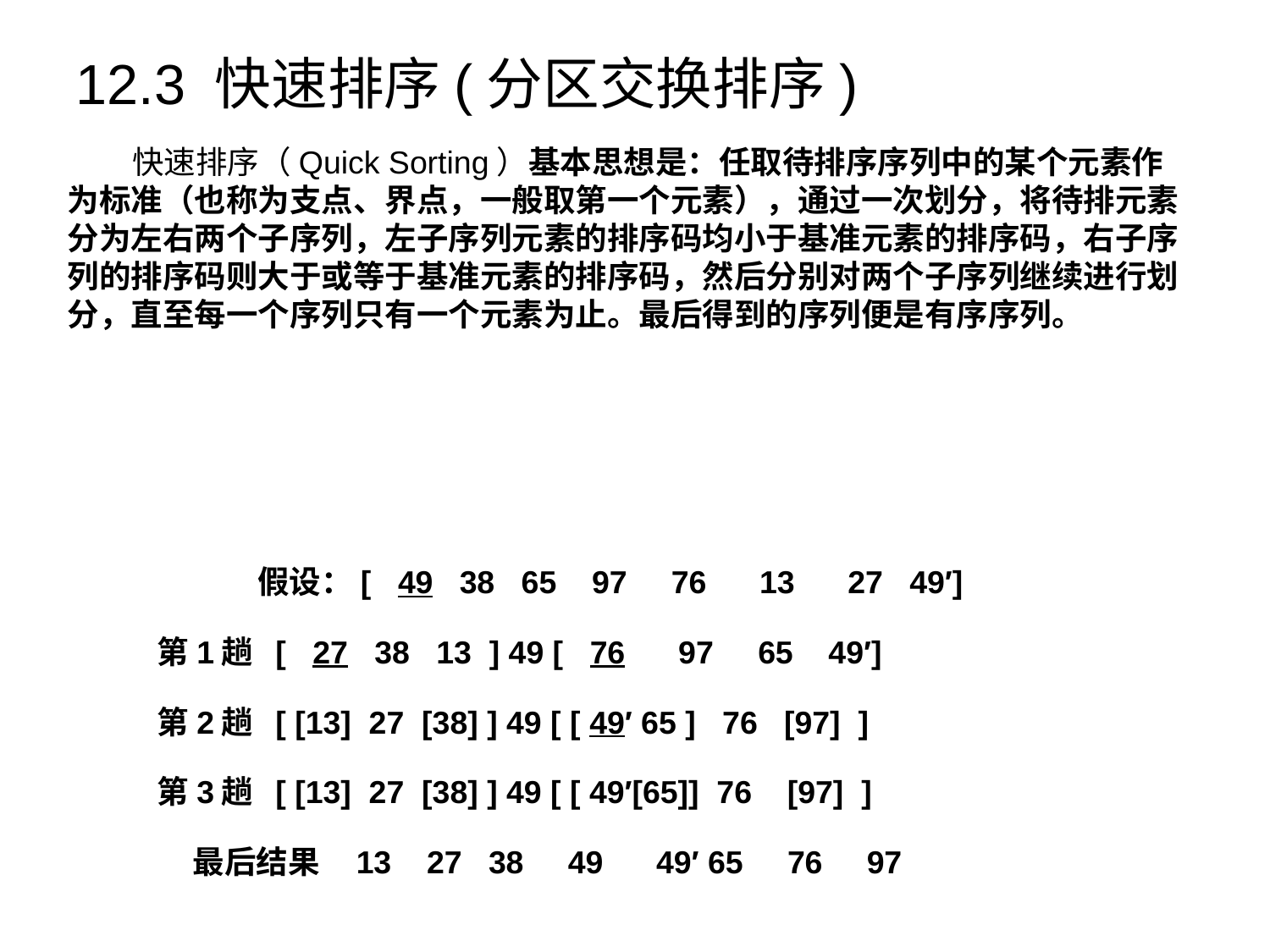

12.3 快速排序(分区交换排序)
        快速排序（Quick Sorting）基本思想是：任取待排序序列中的某个元素作为标准（也称为支点、界点，一般取第一个元素），通过一次划分，将待排元素分为左右两个子序列，左子序列元素的排序码均小于基准元素的排序码，右子序列的排序码则大于或等于基准元素的排序码，然后分别对两个子序列继续进行划分，直至每一个序列只有一个元素为止。最后得到的序列便是有序序列。
假设：[   49   38   65    97     76      13      27   49′]
第1趟  [   27   38   13  ] 49 [   76      97     65    49′]
第2趟  [ [13]  27  [38] ] 49 [ [ 49′ 65 ]   76   [97]  ]
第3趟  [ [13]  27  [38] ] 49 [ [ 49′[65]]  76    [97]  ]
最后结果    13    27   38     49      49′ 65     76     97
15